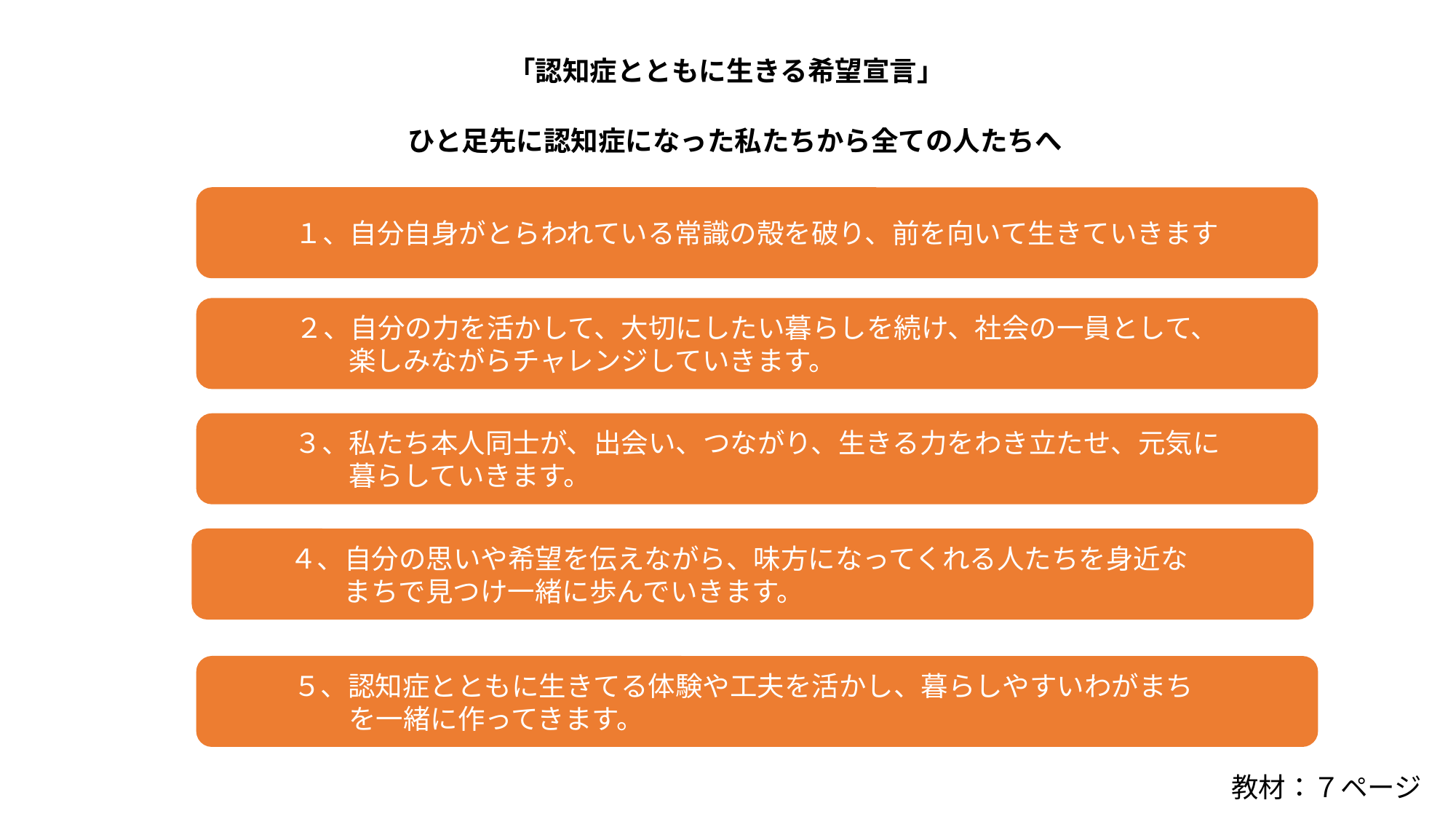

「認知症とともに生きる希望宣言」
ひと足先に認知症になった私たちから全ての人たちへ
１、自分自身がとらわれている常識の殻を破り、前を向いて生きていきます
２、自分の力を活かして、大切にしたい暮らしを続け、社会の一員として、
　　　　　楽しみながらチャレンジしていきます。
３、私たち本人同士が、出会い、つながり、生きる力をわき立たせ、元気に
　　　　　暮らしていきます。
４、自分の思いや希望を伝えながら、味方になってくれる人たちを身近な
　　　　　まちで見つけ一緒に歩んでいきます。
５、認知症とともに生きてる体験や工夫を活かし、暮らしやすいわがまち
　　　　　を一緒に作ってきます。
教材：７ページ